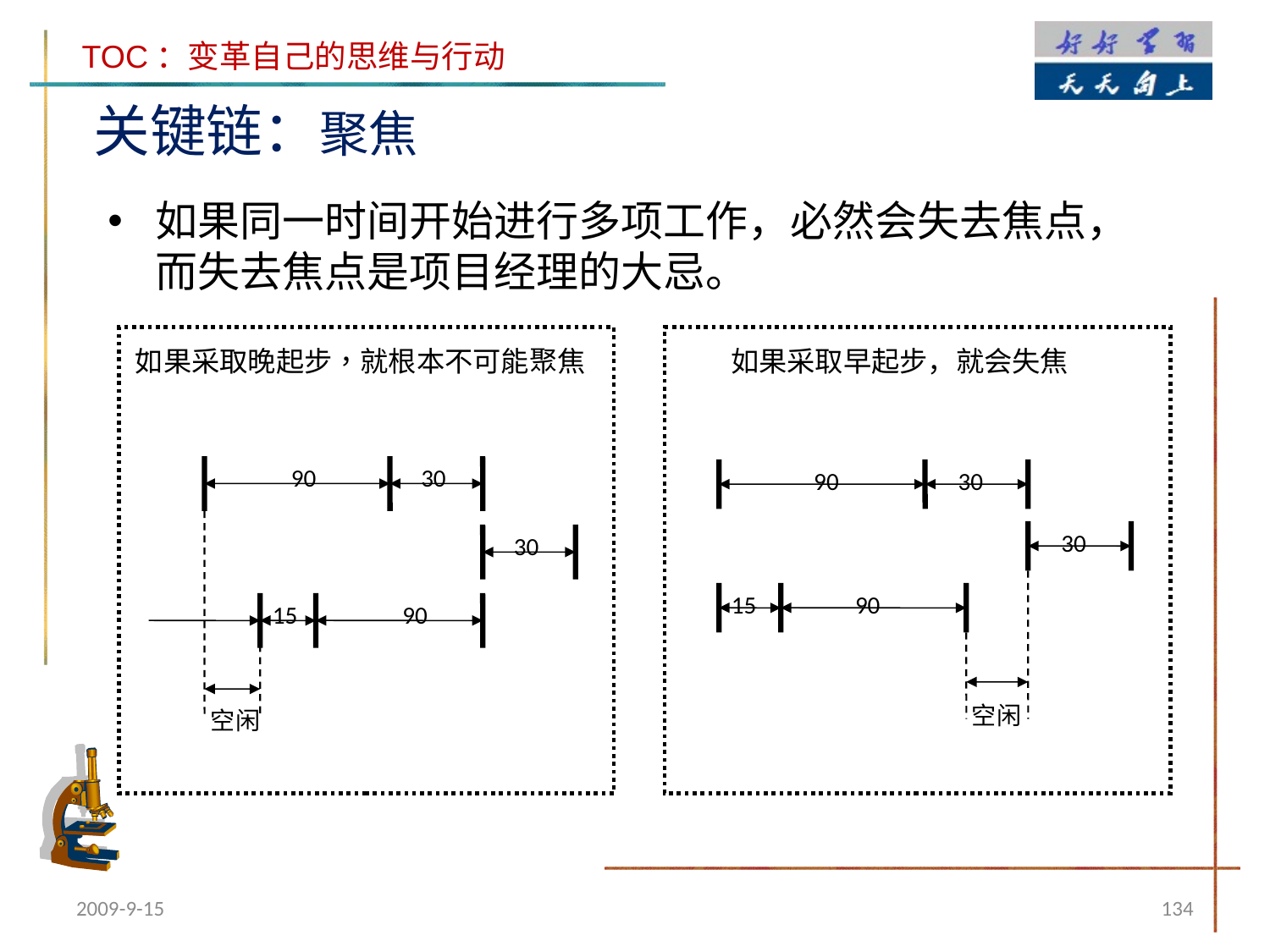

关键链：聚焦
如果同一时间开始进行多项工作，必然会失去焦点，而失去焦点是项目经理的大忌。

如果采取晚起步，就根本不可能聚焦
如果采取早起步，就会失焦

90

30

30

15

90

空闲

90

30

30

15

90

空闲
2009-9-15
134